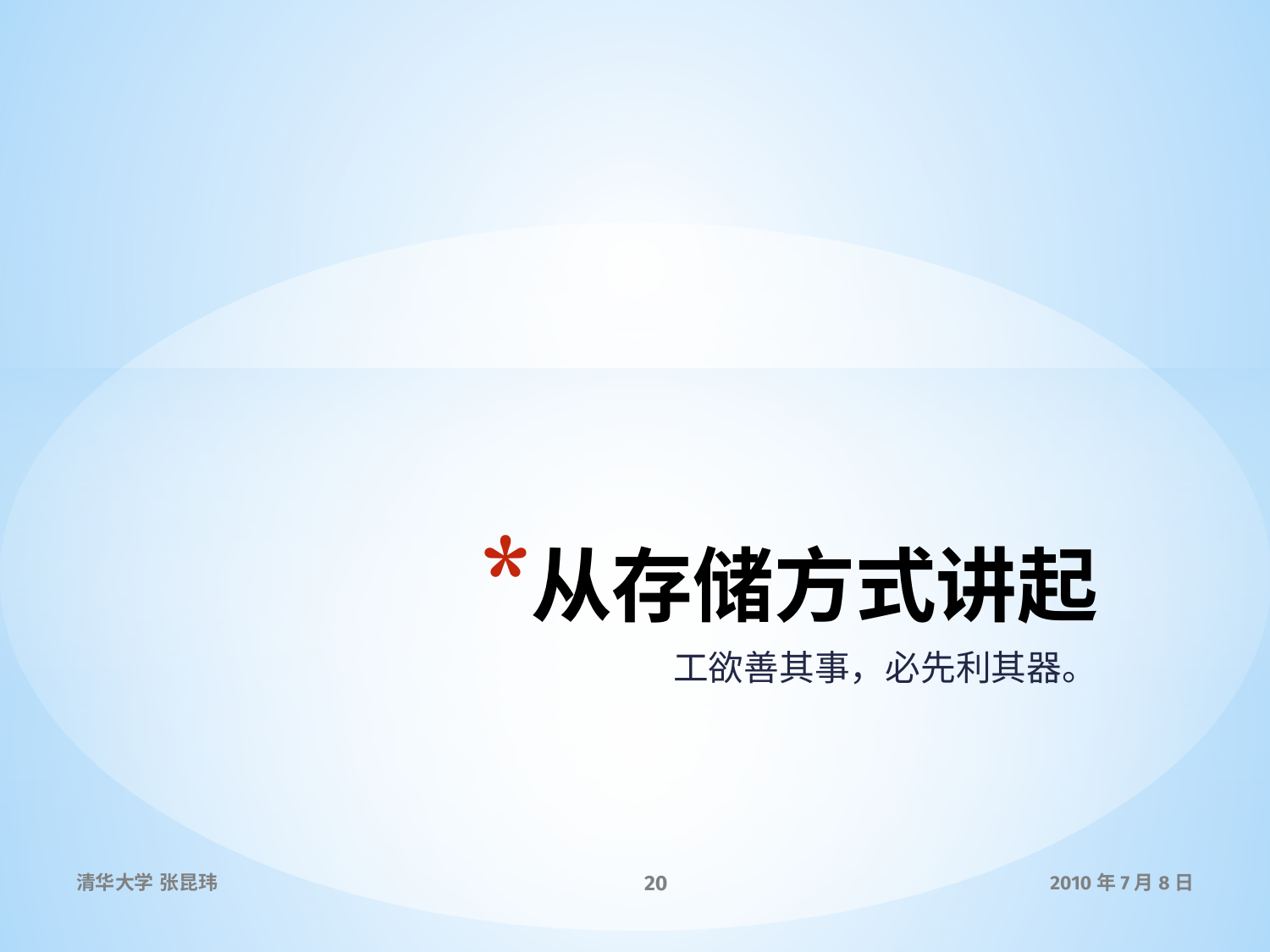

# 从存储方式讲起
工欲善其事，必先利其器。
清华大学 张昆玮
20
2010年7月8日